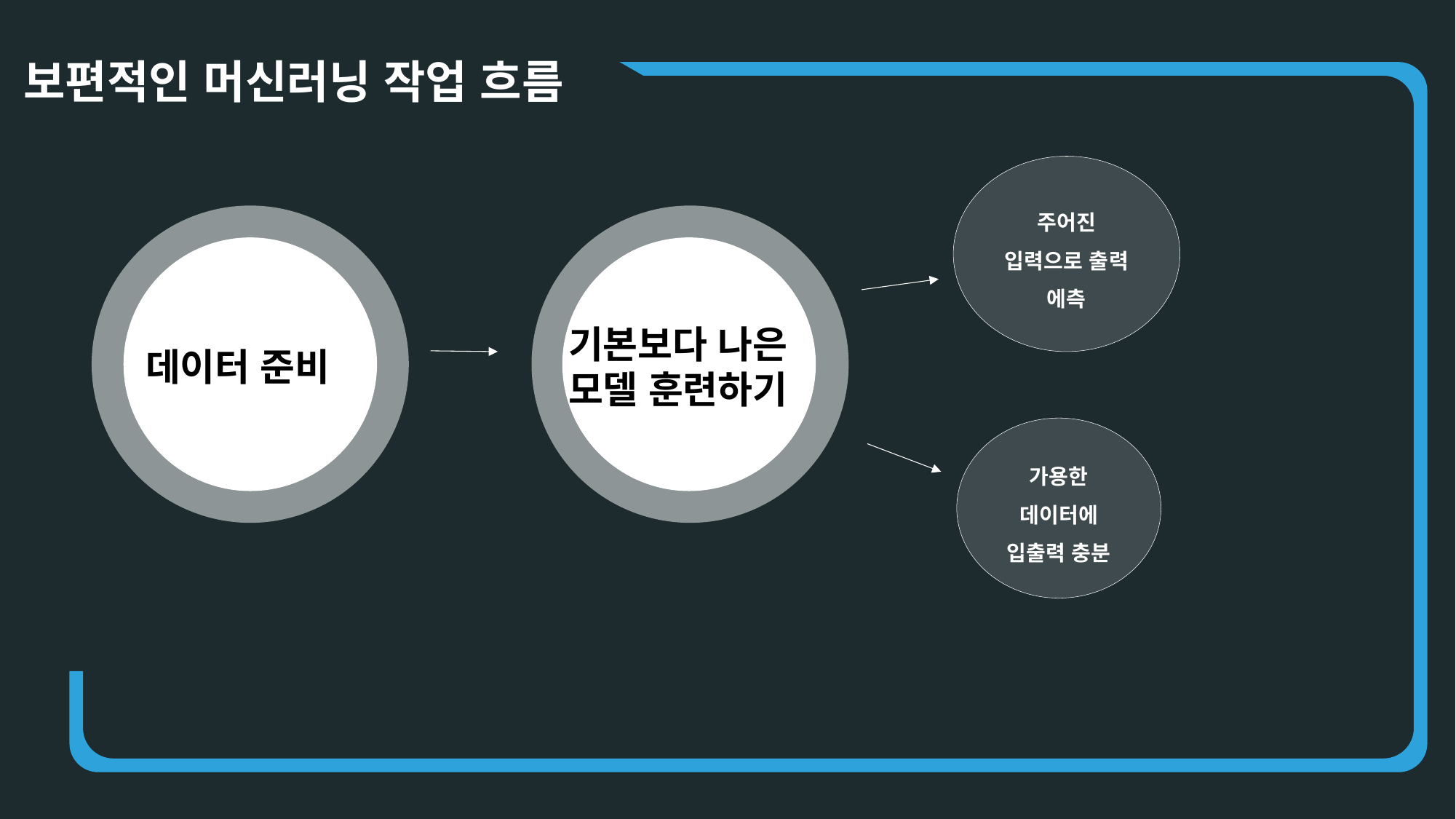

보편적인 머신러닝 작업 흐름

주어진 입력으로 출력 에측

기본보다 나은 모델 훈련하기
데이터 준비
가용한 데이터에 입출력 충분